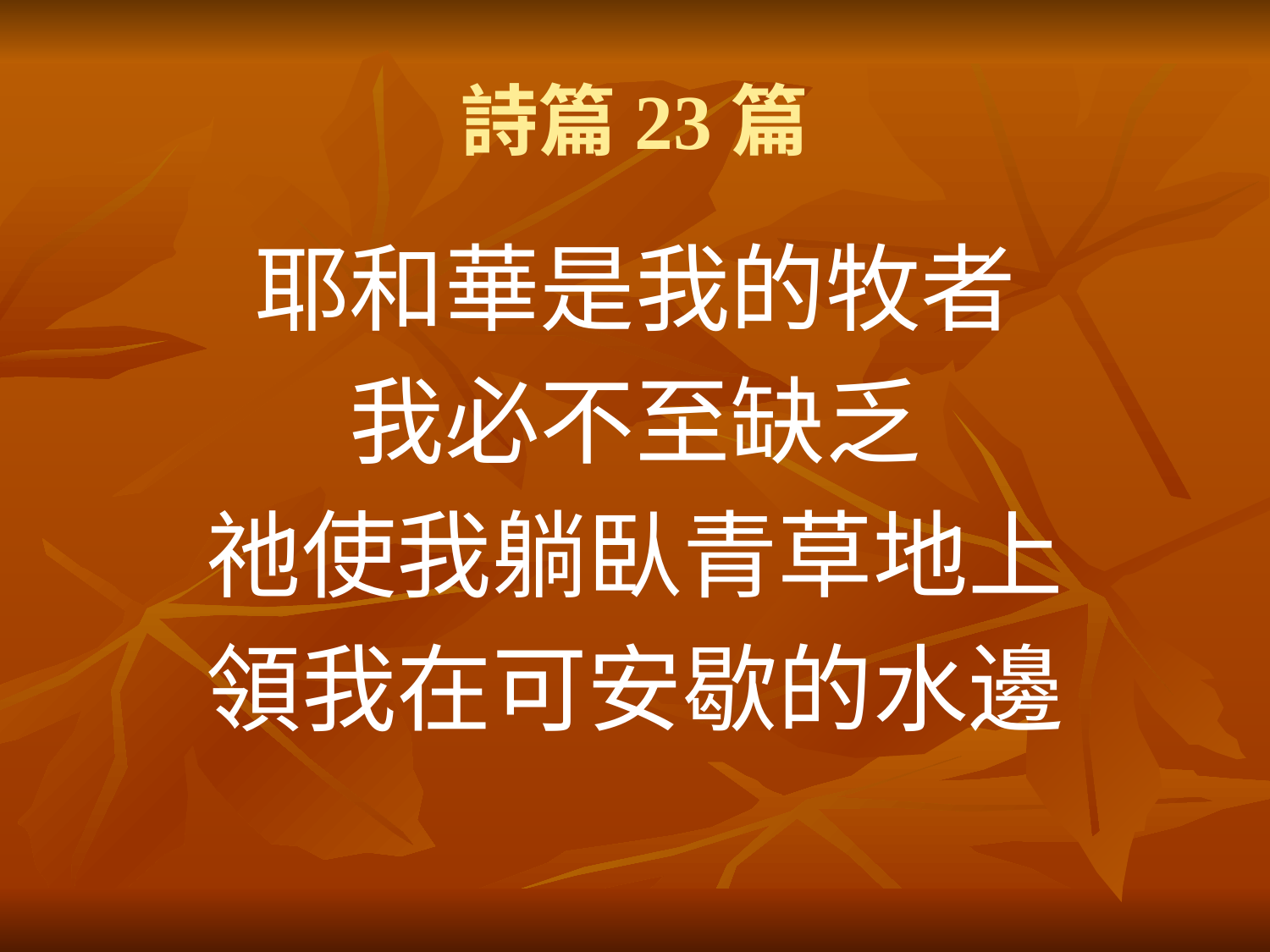

# 詩篇23篇
耶和華是我的牧者
我必不至缺乏
祂使我躺臥青草地上
領我在可安歇的水邊